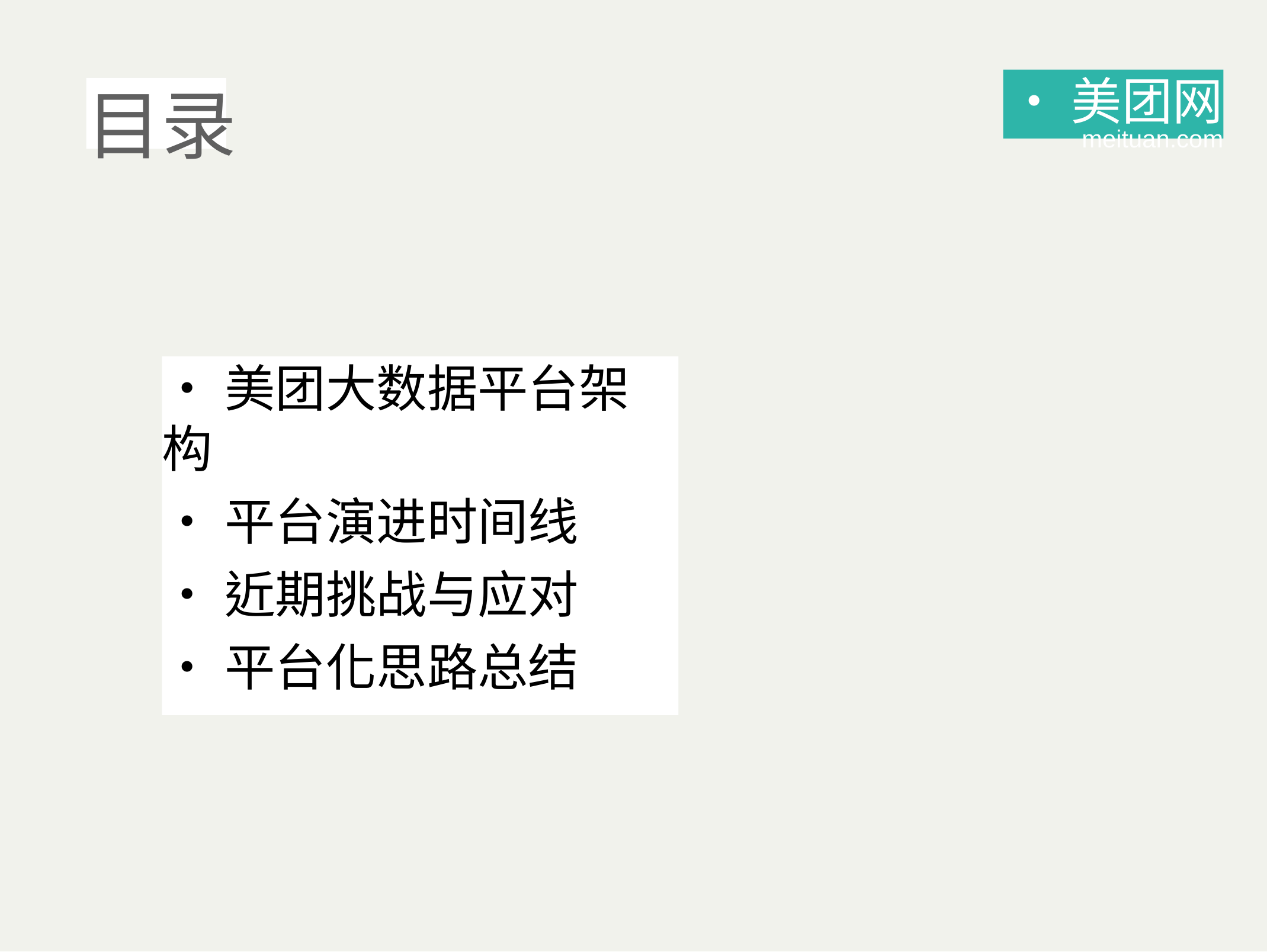

•美团网
meituan.com
目录
•美团大数据平台架构
•平台演进时间线
•近期挑战与应对
•平台化思路总结